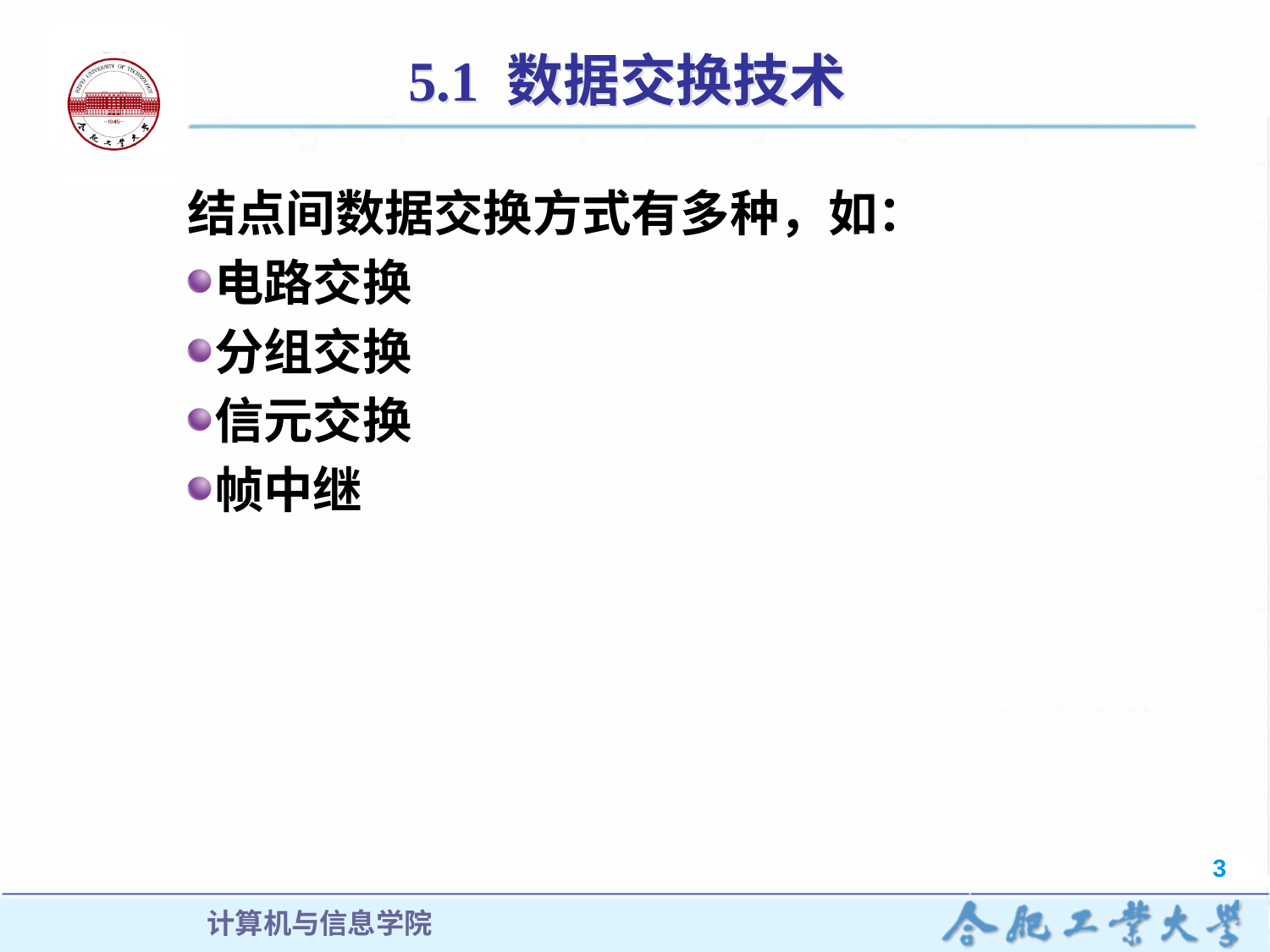

# 5.1 数据交换技术
结点间数据交换方式有多种，如：
电路交换
分组交换
信元交换
帧中继